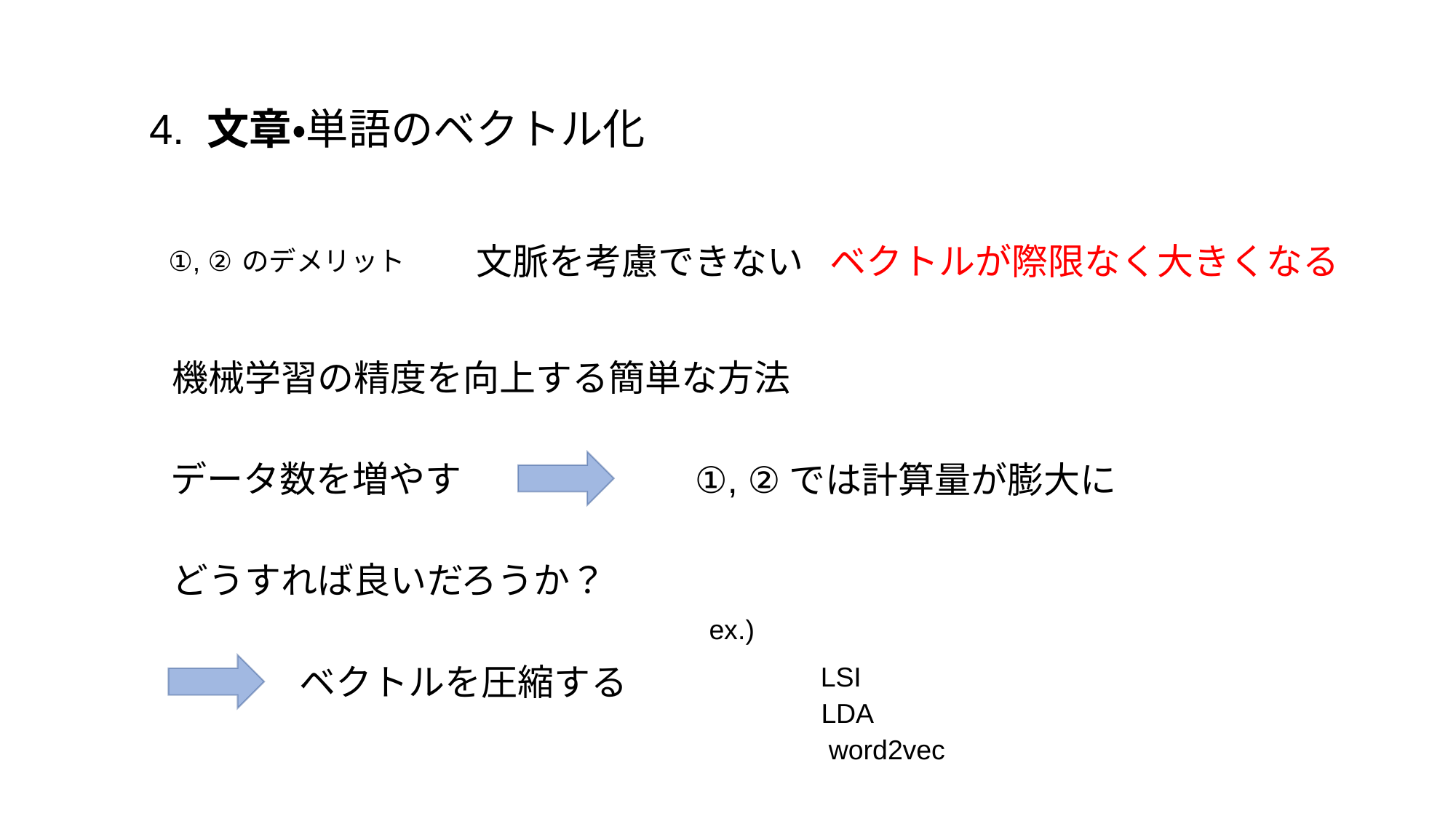

4. 文章・単語のベクトル化
文脈を考慮できない
ベクトルが際限なく大きくなる
①, ②のデメリット
機械学習の精度を向上する簡単な方法
データ数を増やす

①, ②では計算量が膨大に
どうすれば良いだろうか？
ex.)
ベクトルを圧縮する
LSI

LDA
word2vec